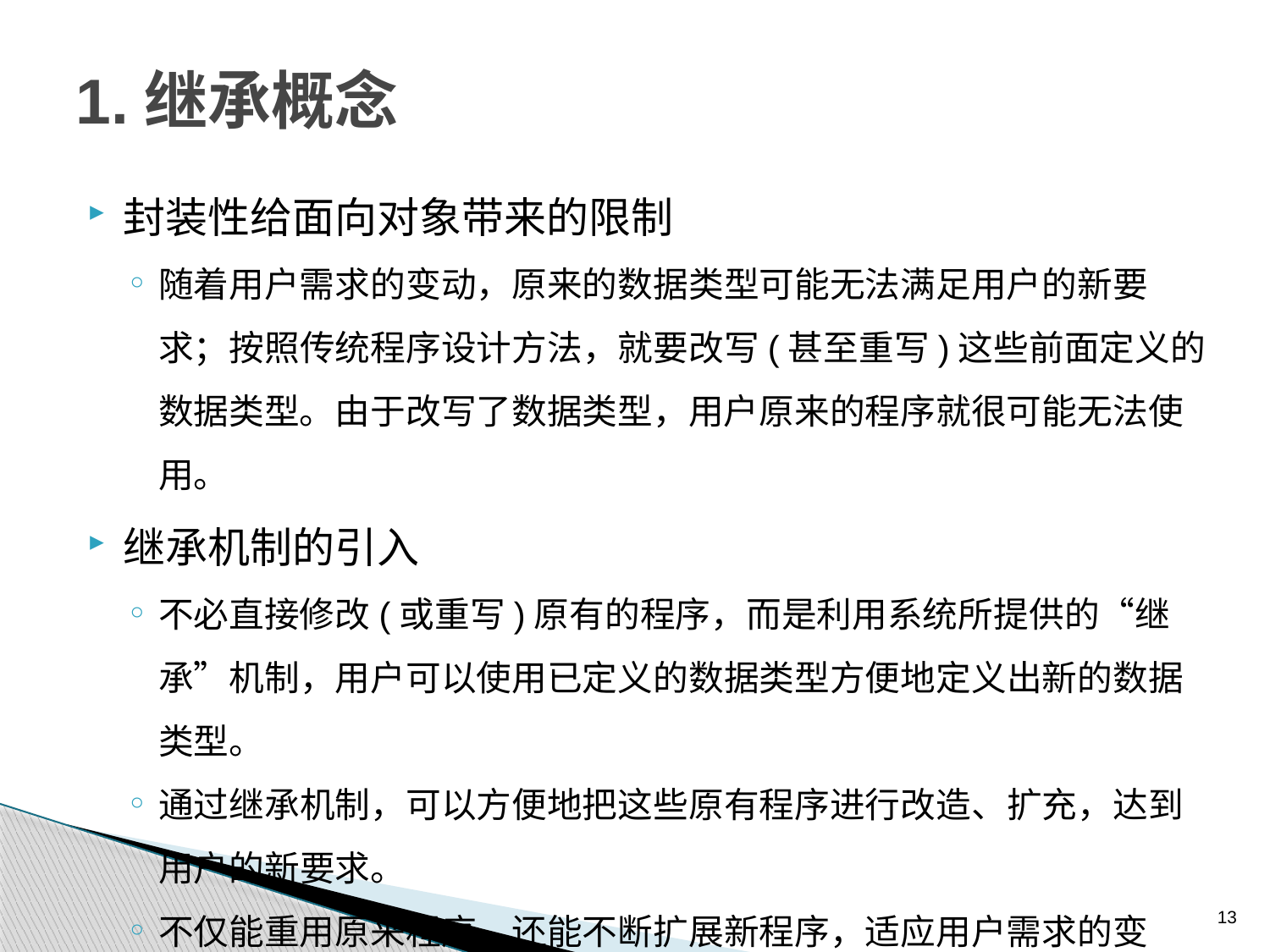

# 1.继承概念
封装性给面向对象带来的限制
随着用户需求的变动，原来的数据类型可能无法满足用户的新要求；按照传统程序设计方法，就要改写(甚至重写)这些前面定义的数据类型。由于改写了数据类型，用户原来的程序就很可能无法使用。
继承机制的引入
不必直接修改(或重写)原有的程序，而是利用系统所提供的“继承”机制，用户可以使用已定义的数据类型方便地定义出新的数据类型。
通过继承机制，可以方便地把这些原有程序进行改造、扩充，达到用户的新要求。
不仅能重用原来程序，还能不断扩展新程序，适应用户需求的变化。

13